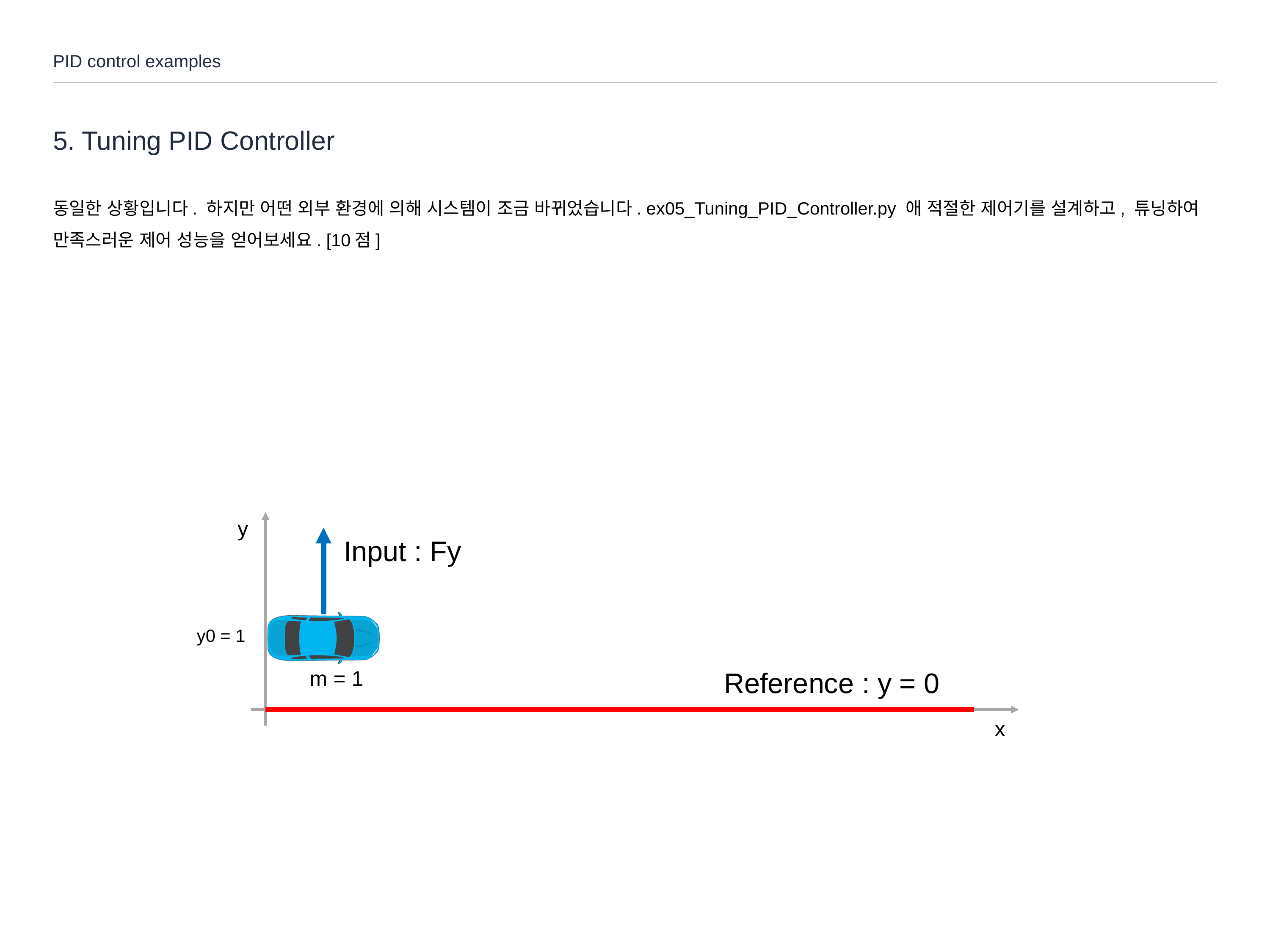

PID control examples
# 5. Tuning PID Controller
동일한 상황입니다. 하지만 어떤 외부 환경에 의해 시스템이 조금 바뀌었습니다. ex05_Tuning_PID_Controller.py 애 적절한 제어기를 설계하고, 튜닝하여 만족스러운 제어 성능을 얻어보세요. [10점]

y
Input : Fy

y0 = 1
m = 1
Reference : y = 0
x